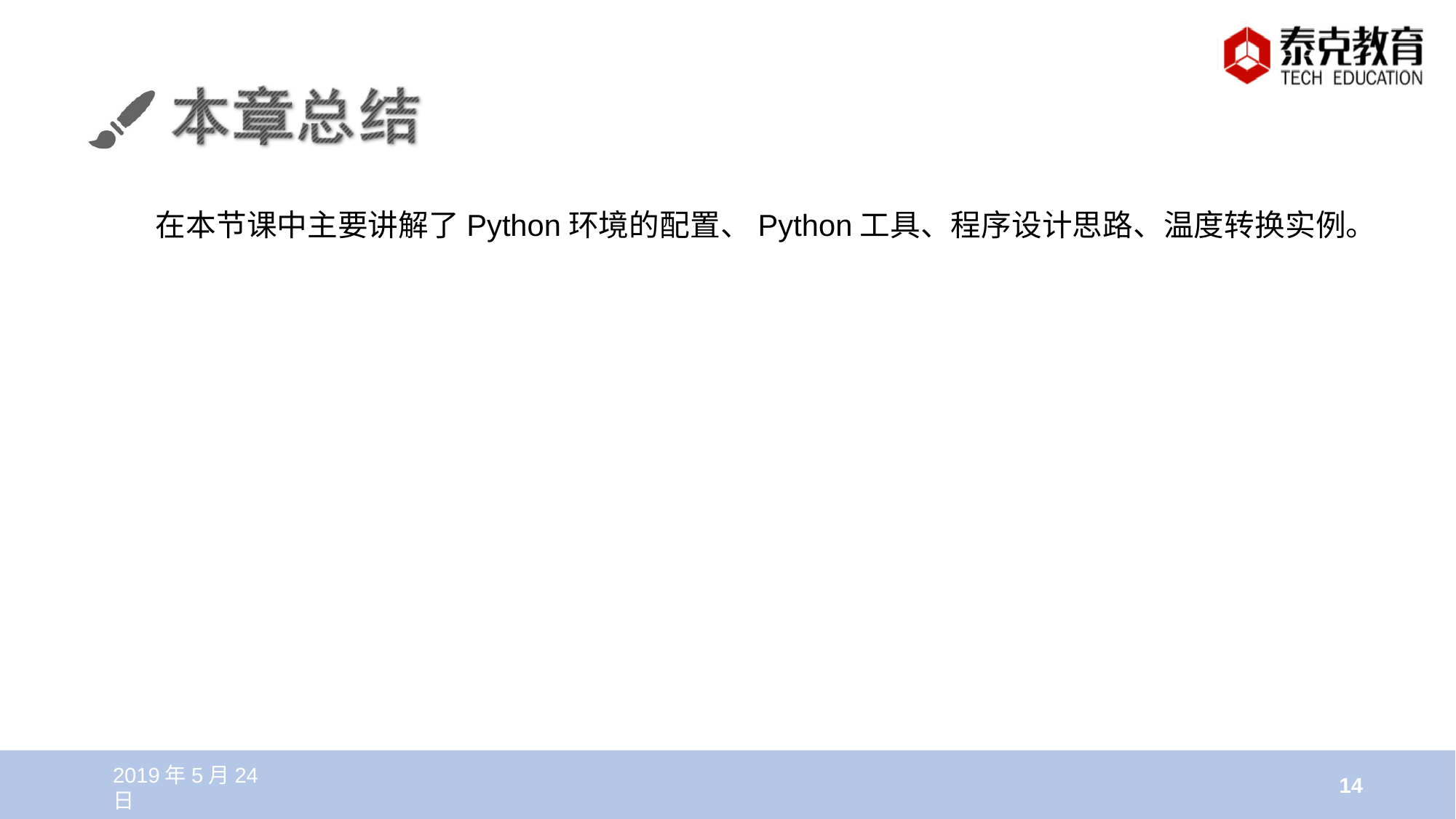

在本节课中主要讲解了Python环境的配置、Python工具、程序设计思路、温度转换实例。
14
2019年5月24日